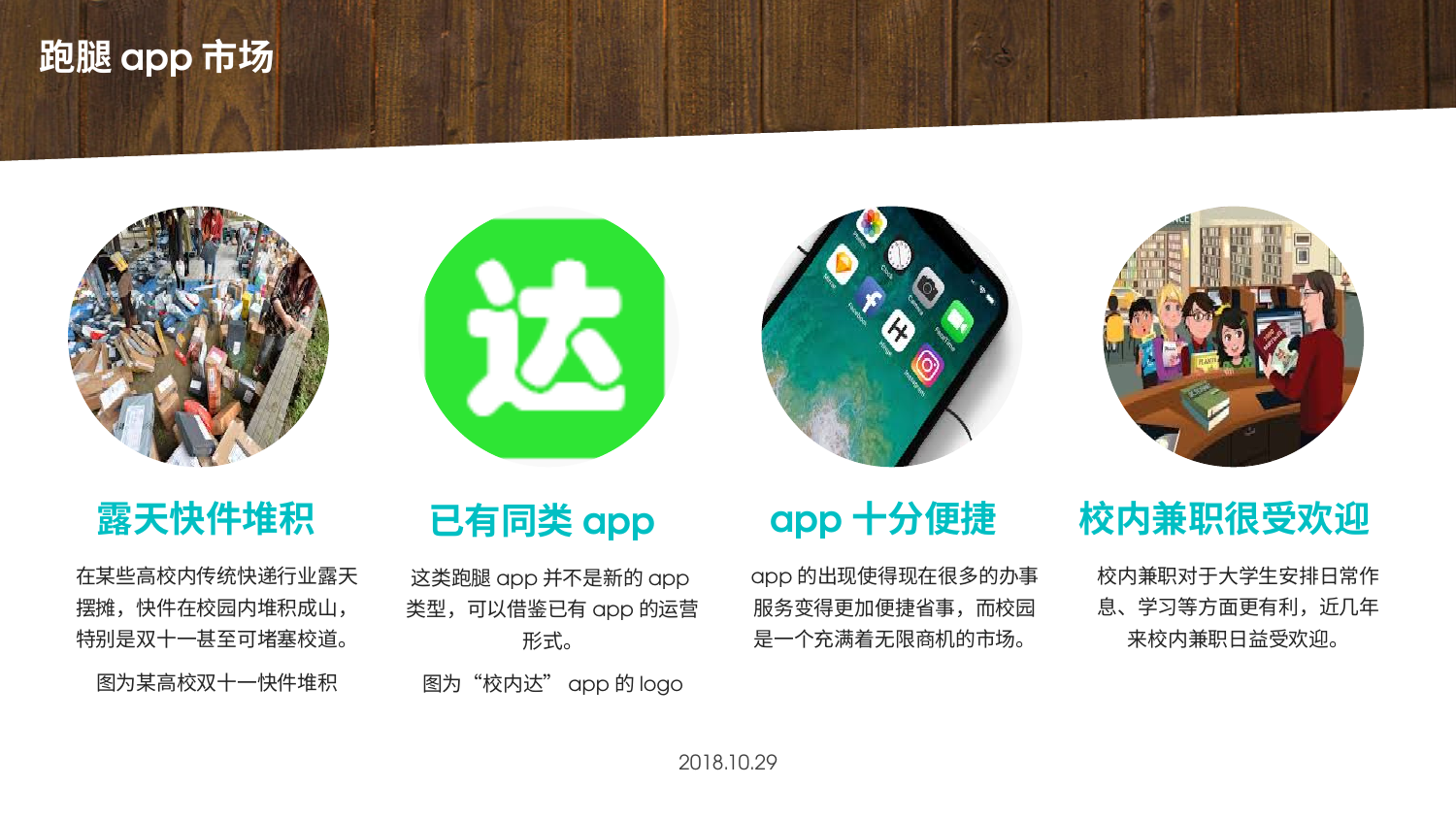

跑腿app市场

校内兼职很受欢迎
露天快件堆积
app十分便捷
已有同类app
校内兼职对于大学生安排日常作息、学习等方面更有利，近几年来校内兼职日益受欢迎。
在某些高校内传统快递行业露天摆摊，快件在校园内堆积成山，特别是双十一甚至可堵塞校道。
图为某高校双十一快件堆积
app的出现使得现在很多的办事服务变得更加便捷省事，而校园是一个充满着无限商机的市场。
这类跑腿app并不是新的app类型，可以借鉴已有app的运营形式。
图为“校内达”app的logo
2018.10.29